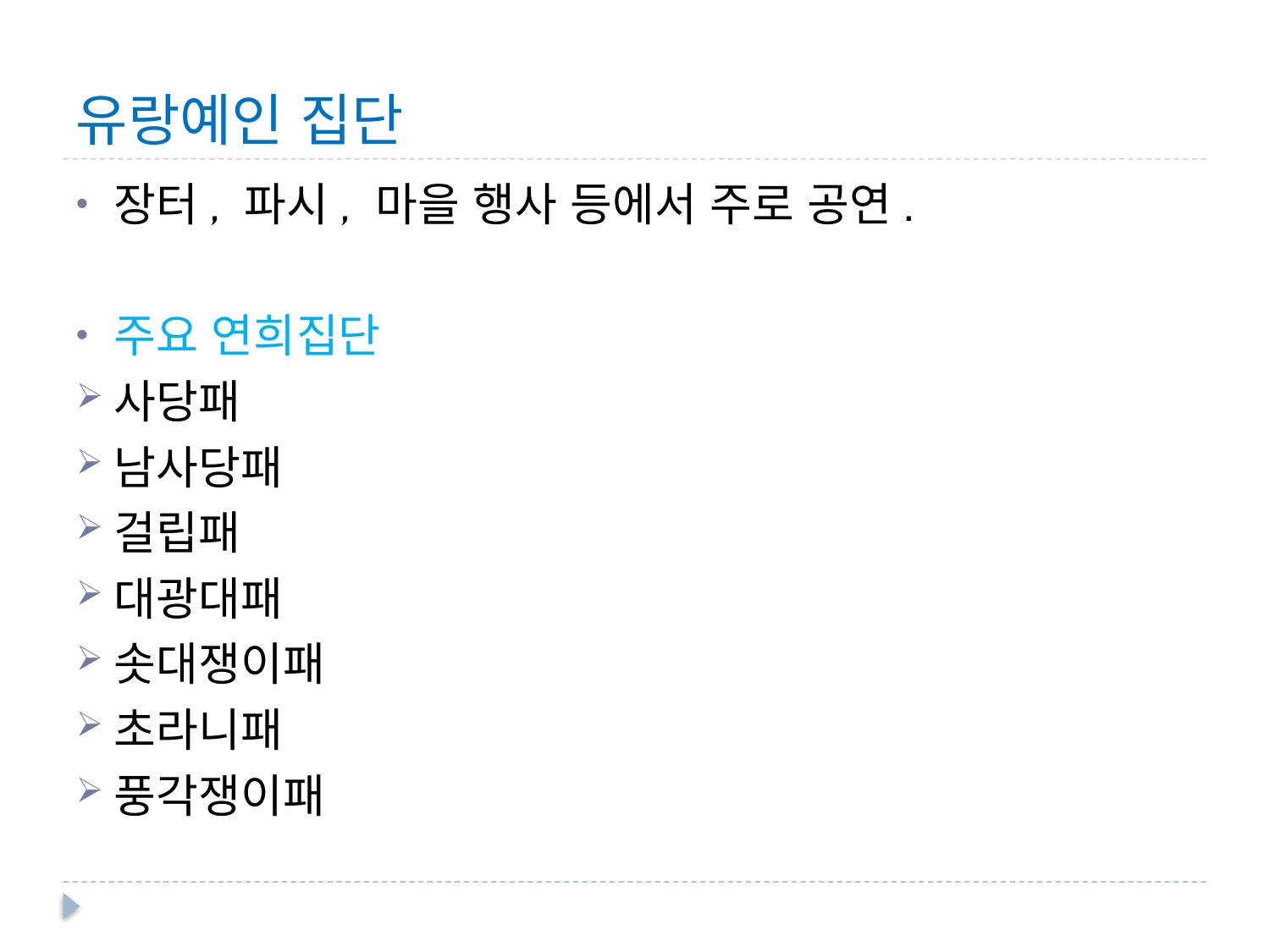

# 유랑예인 집단
장터, 파시, 마을 행사 등에서 주로 공연.

주요 연희집단
사당패
남사당패
걸립패
대광대패
솟대쟁이패
초라니패
풍각쟁이패